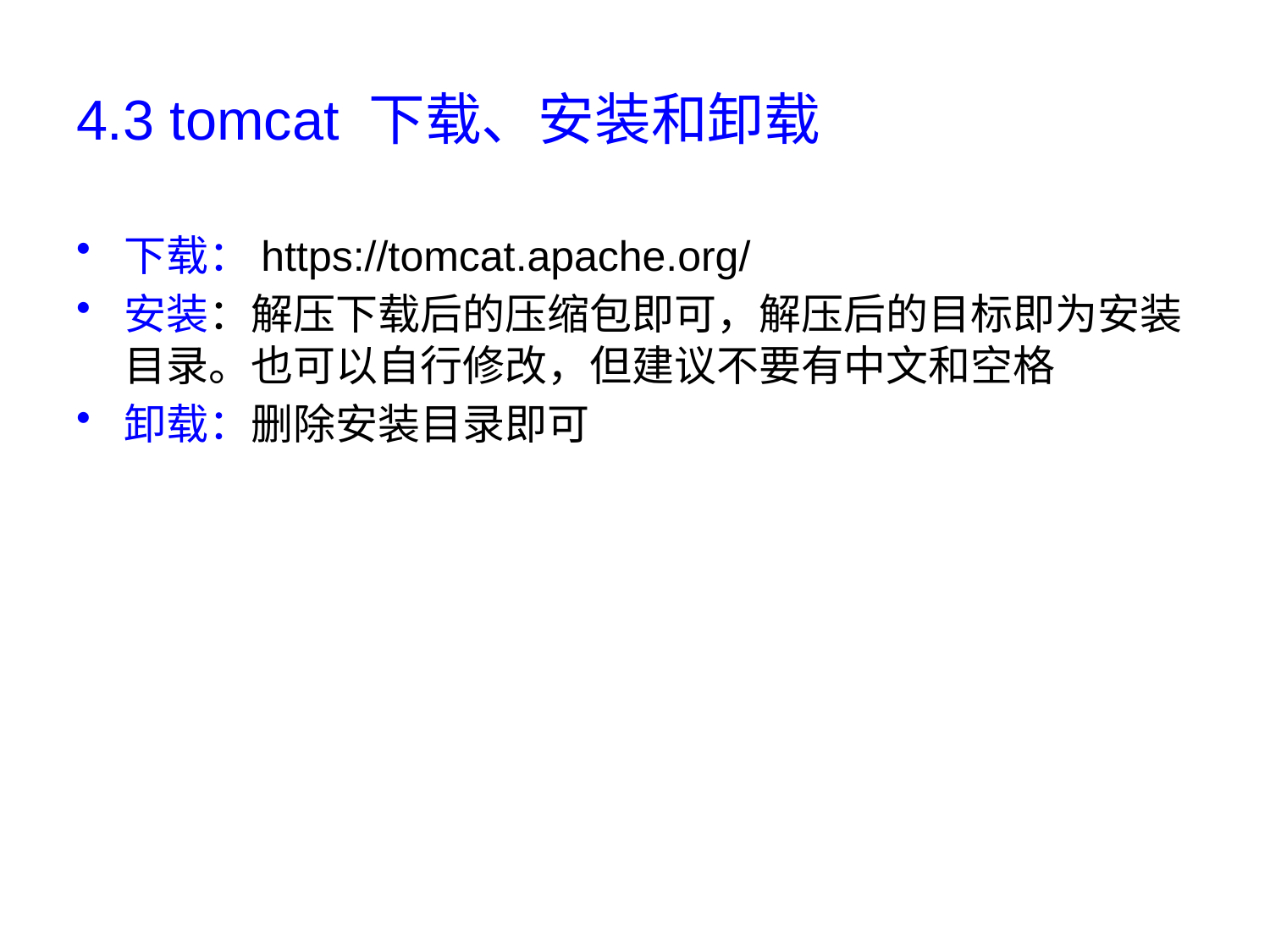

# 4.3 tomcat 下载、安装和卸载
下载：https://tomcat.apache.org/
安装：解压下载后的压缩包即可，解压后的目标即为安装目录。也可以自行修改，但建议不要有中文和空格
卸载：删除安装目录即可